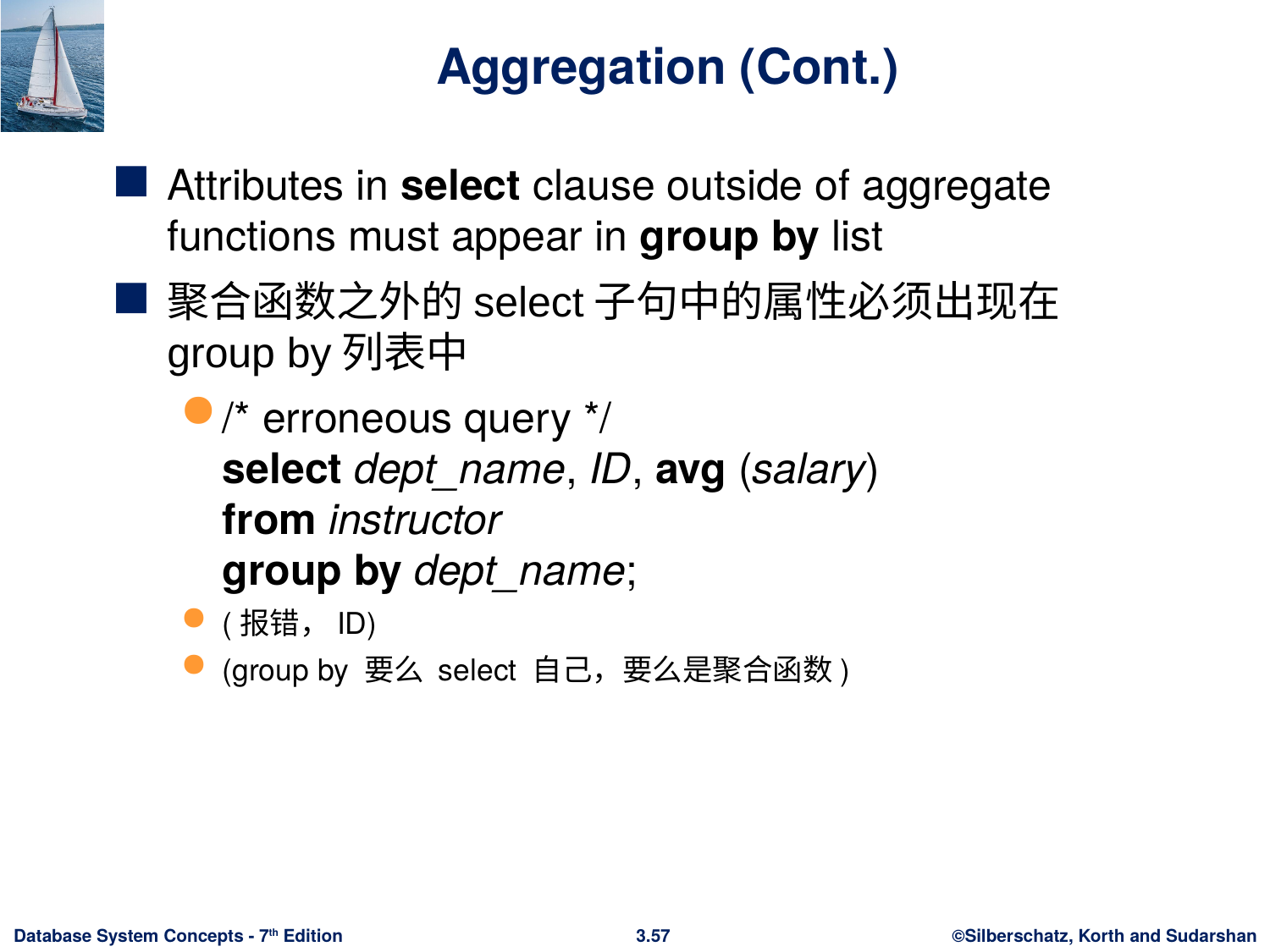

# Aggregation (Cont.)
Attributes in select clause outside of aggregate functions must appear in group by list
聚合函数之外的select子句中的属性必须出现在group by列表中
/* erroneous query */
select dept_name, ID, avg (salary)
from instructor
group by dept_name;
(报错，ID)
(group by 要么 select 自己，要么是聚合函数)